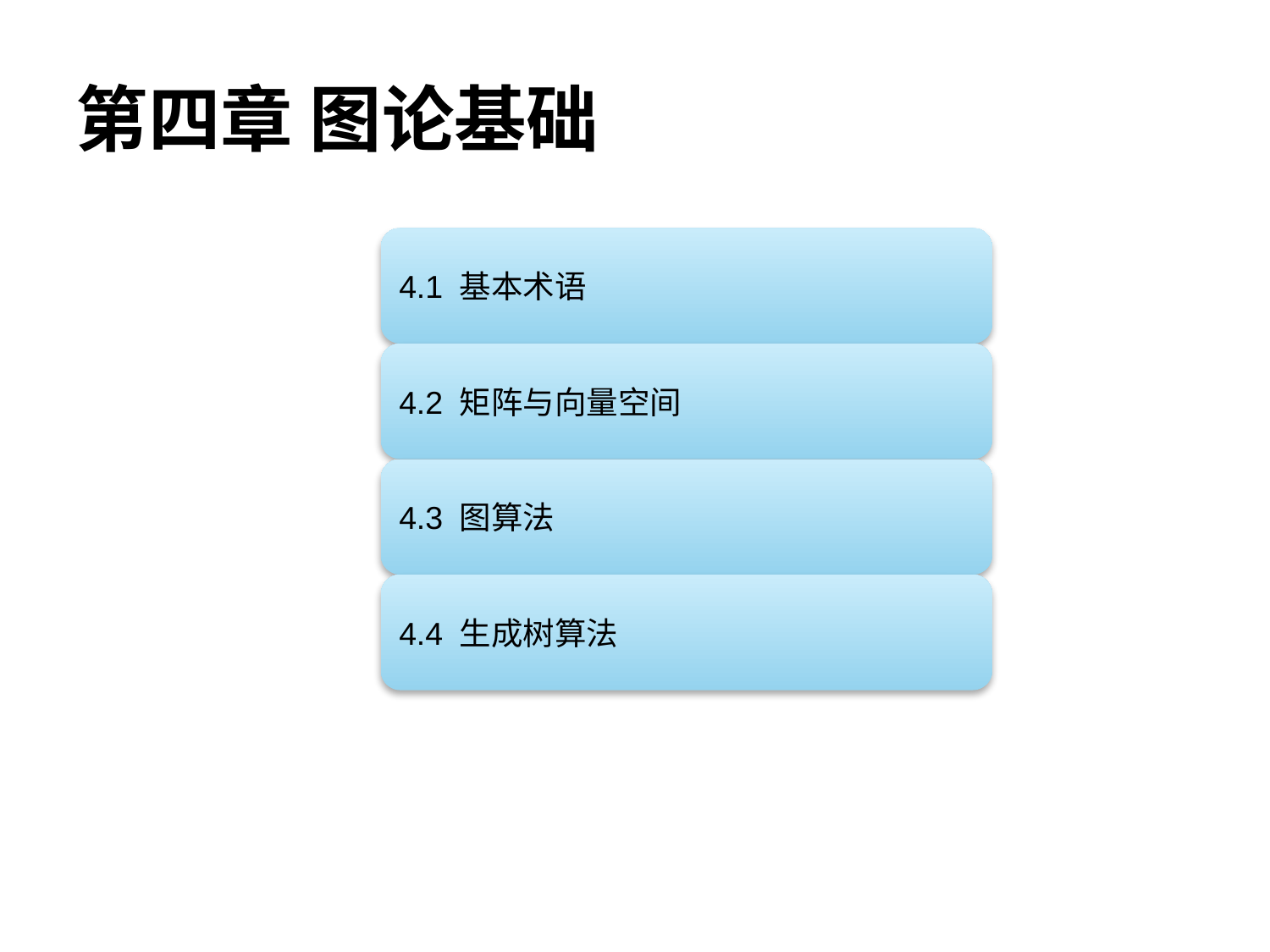

# 第四章 图论基础
4.1 基本术语
4.2 矩阵与向量空间
4.3 图算法
4.4 生成树算法